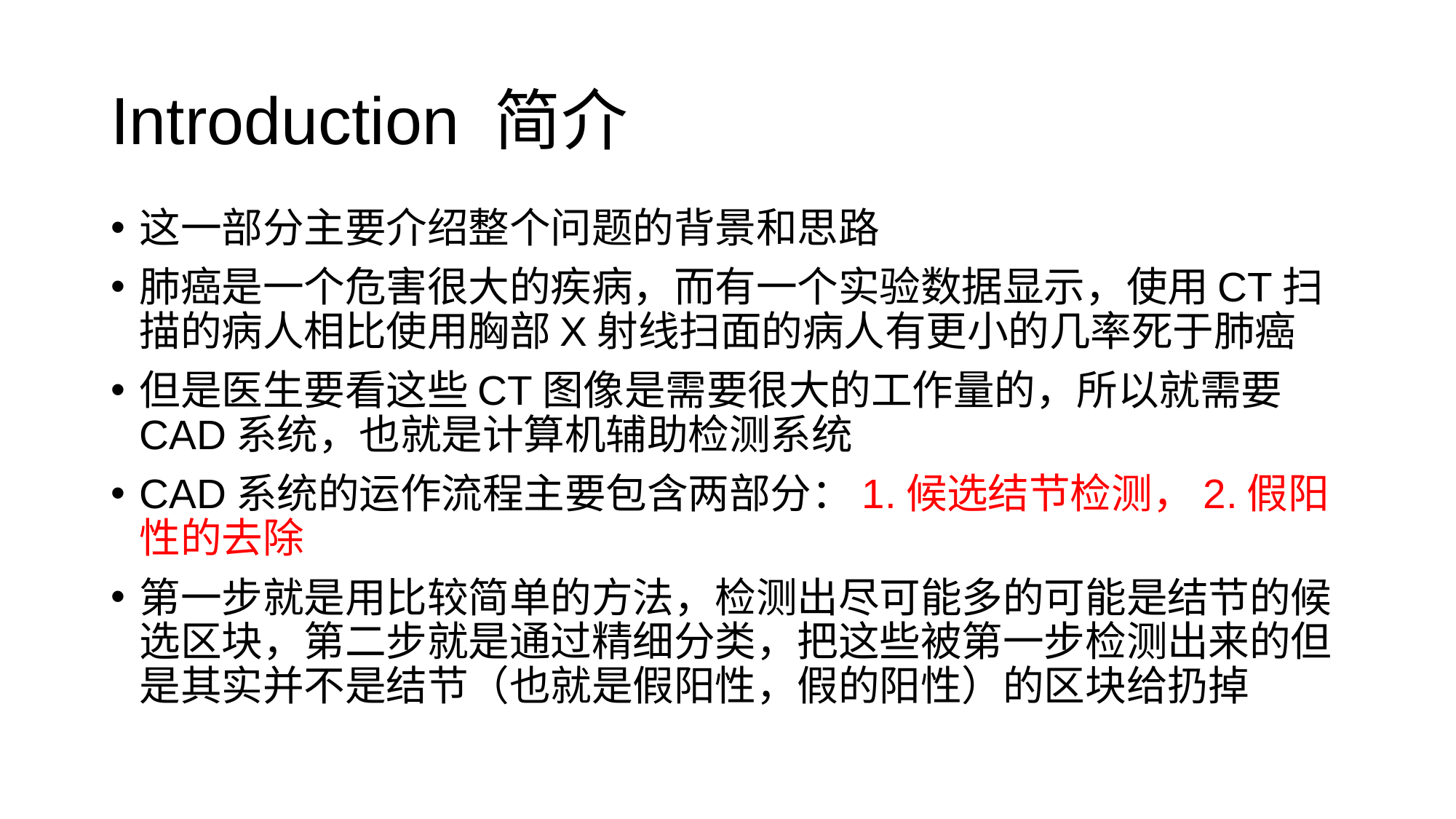

# Introduction 简介
这一部分主要介绍整个问题的背景和思路
肺癌是一个危害很大的疾病，而有一个实验数据显示，使用CT扫描的病人相比使用胸部X射线扫面的病人有更小的几率死于肺癌
但是医生要看这些CT图像是需要很大的工作量的，所以就需要CAD系统，也就是计算机辅助检测系统
CAD系统的运作流程主要包含两部分：1.候选结节检测，2.假阳性的去除
第一步就是用比较简单的方法，检测出尽可能多的可能是结节的候选区块，第二步就是通过精细分类，把这些被第一步检测出来的但是其实并不是结节（也就是假阳性，假的阳性）的区块给扔掉